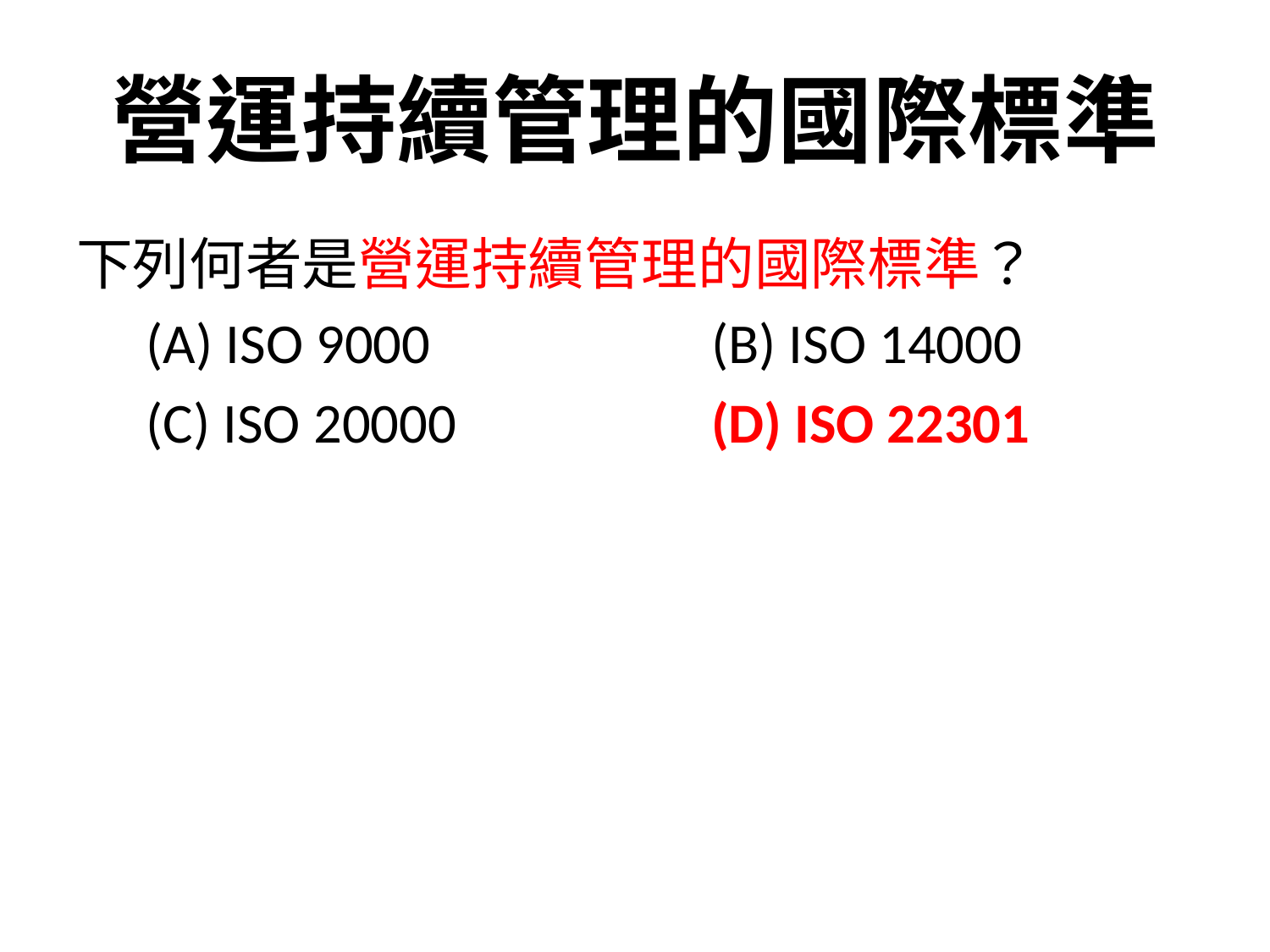

# 營運持續管理的國際標準
下列何者是營運持續管理的國際標準？
　(A) ISO 9000   		(B) ISO 14000
　(C) ISO 20000 		(D) ISO 22301